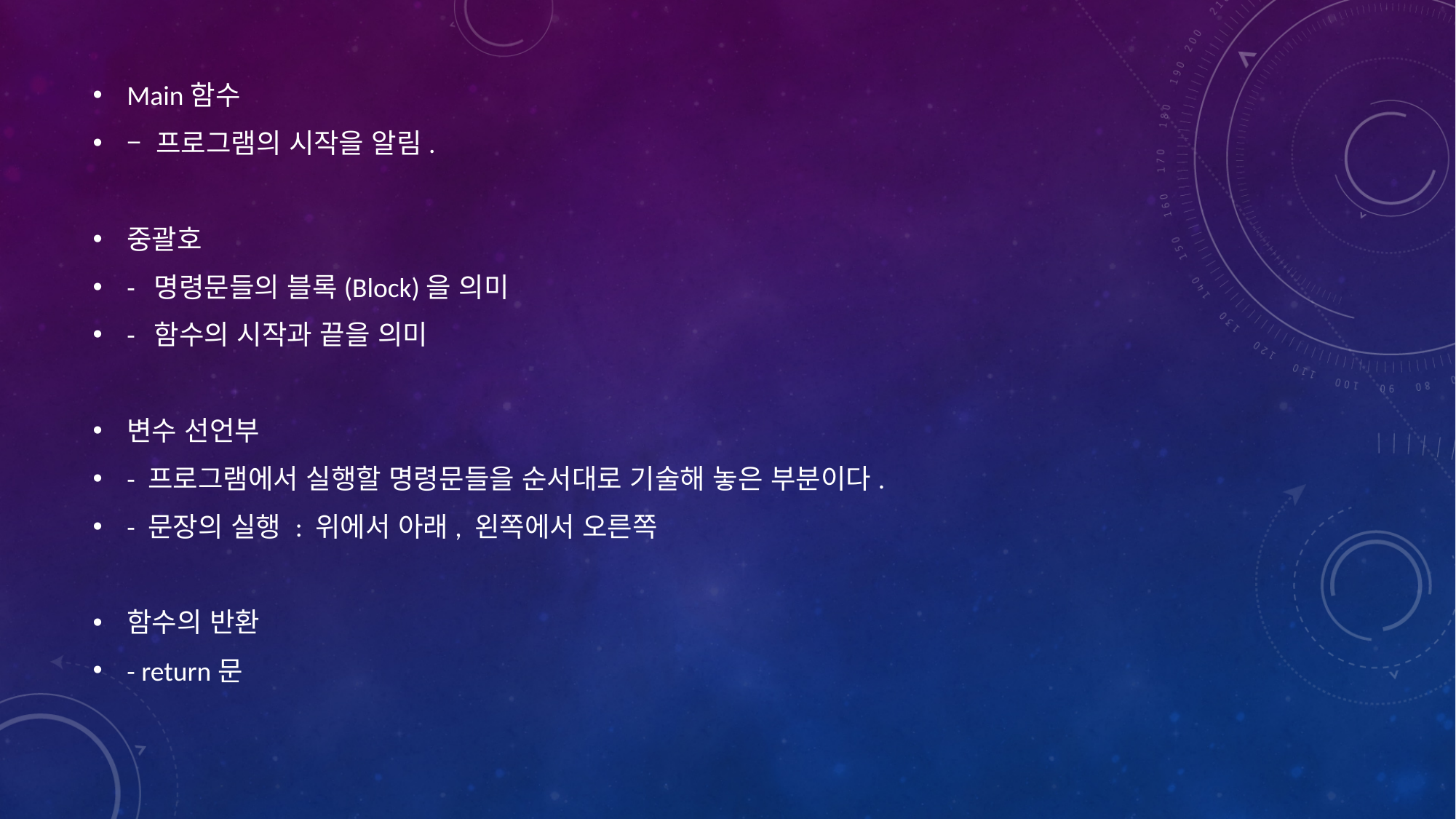

Main함수
– 프로그램의 시작을 알림.

중괄호
-  명령문들의 블록(Block)을 의미
-  함수의 시작과 끝을 의미

변수 선언부
- 프로그램에서 실행할 명령문들을 순서대로 기술해 놓은 부분이다.
- 문장의 실행 : 위에서 아래, 왼쪽에서 오른쪽

함수의 반환
- return문